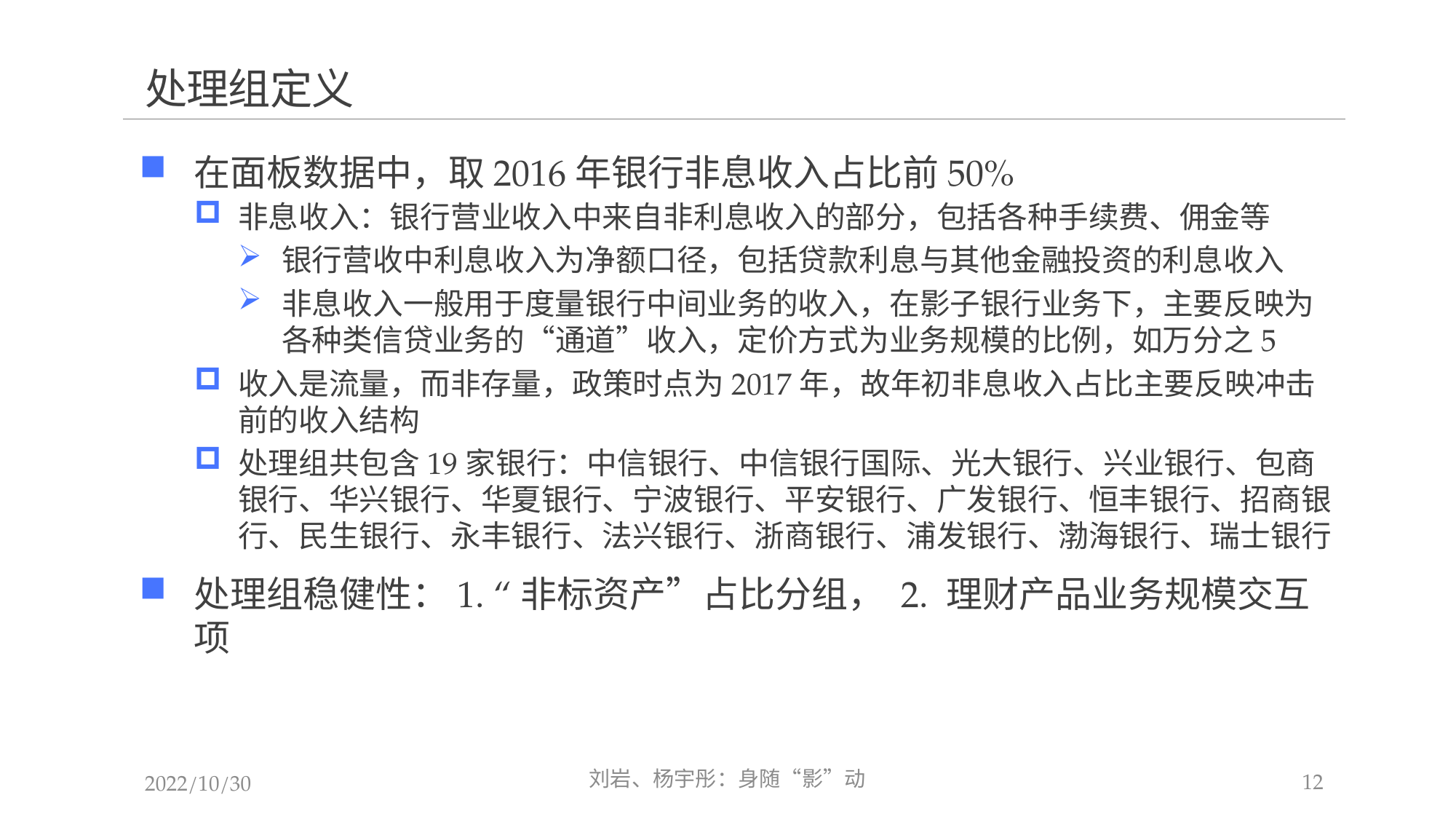

# 处理组定义
在面板数据中，取2016年银行非息收入占比前50%
非息收入：银行营业收入中来自非利息收入的部分，包括各种手续费、佣金等
银行营收中利息收入为净额口径，包括贷款利息与其他金融投资的利息收入
非息收入一般用于度量银行中间业务的收入，在影子银行业务下，主要反映为各种类信贷业务的“通道”收入，定价方式为业务规模的比例，如万分之5
收入是流量，而非存量，政策时点为2017年，故年初非息收入占比主要反映冲击前的收入结构
处理组共包含19家银行：中信银行、中信银行国际、光大银行、兴业银行、包商银行、华兴银行、华夏银行、宁波银行、平安银行、广发银行、恒丰银行、招商银行、民生银行、永丰银行、法兴银行、浙商银行、浦发银行、渤海银行、瑞士银行
处理组稳健性：1. “非标资产”占比分组， 2. 理财产品业务规模交互项
12
刘岩、杨宇彤：身随“影”动
2022/10/30